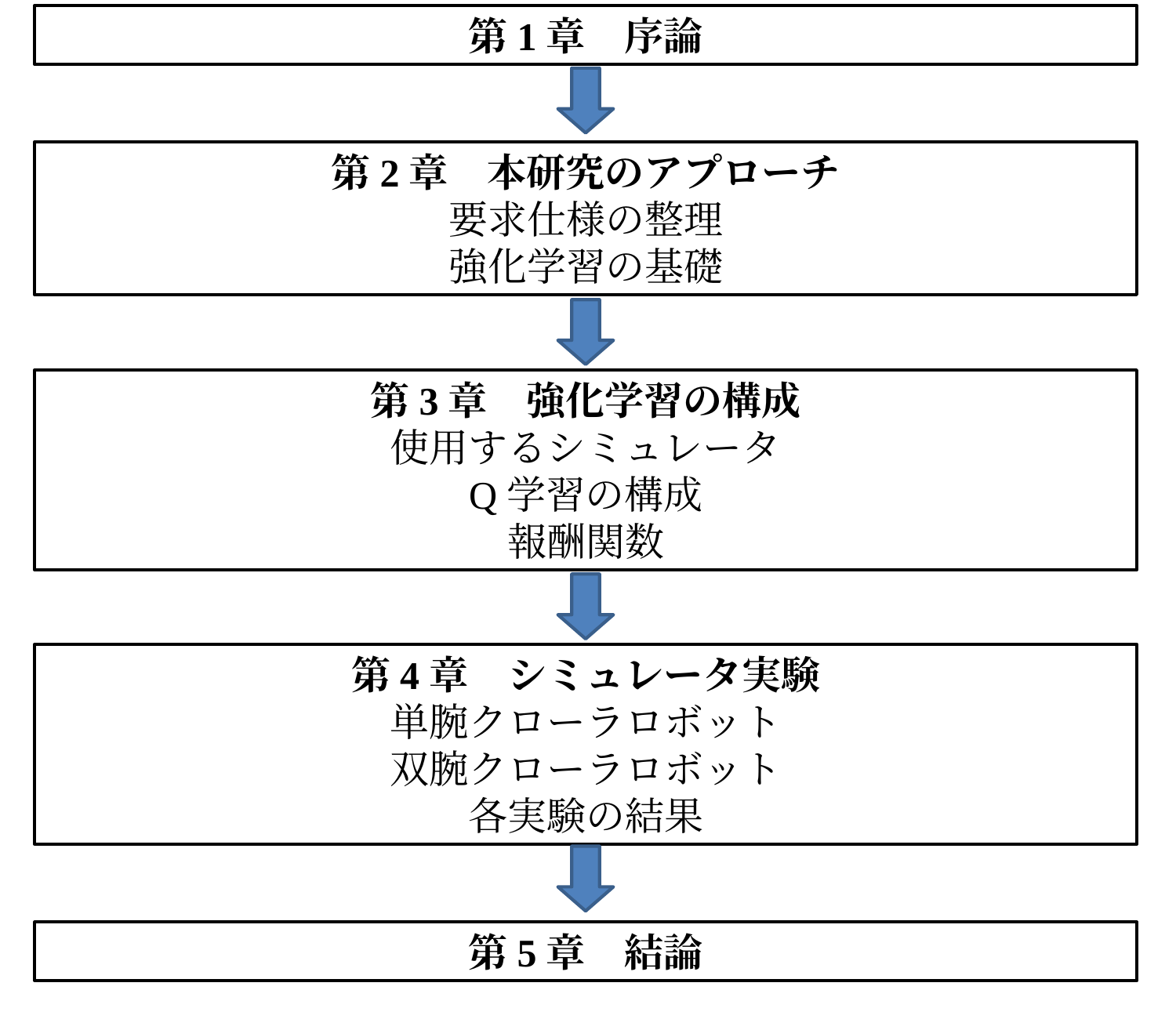

第1章　序論

第2章　本研究のアプローチ
要求仕様の整理
強化学習の基礎

第3章　強化学習の構成
使用するシミュレータ
Q学習の構成
報酬関数

第4章　シミュレータ実験
単腕クローラロボット
双腕クローラロボット
各実験の結果

第5章　結論